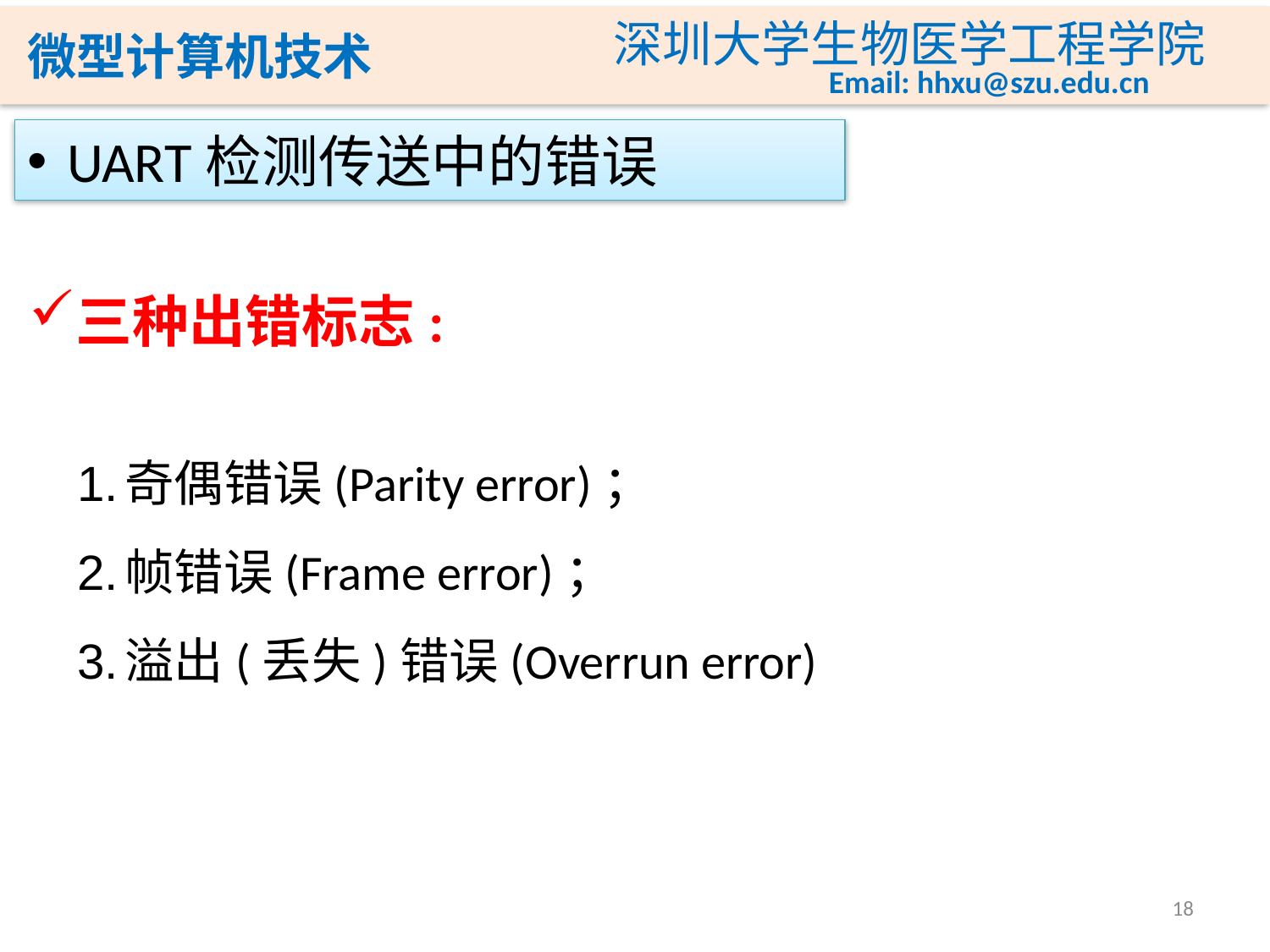

UART检测传送中的错误
三种出错标志:
奇偶错误(Parity error)；
帧错误(Frame error)；
溢出(丢失)错误(Overrun error)
18